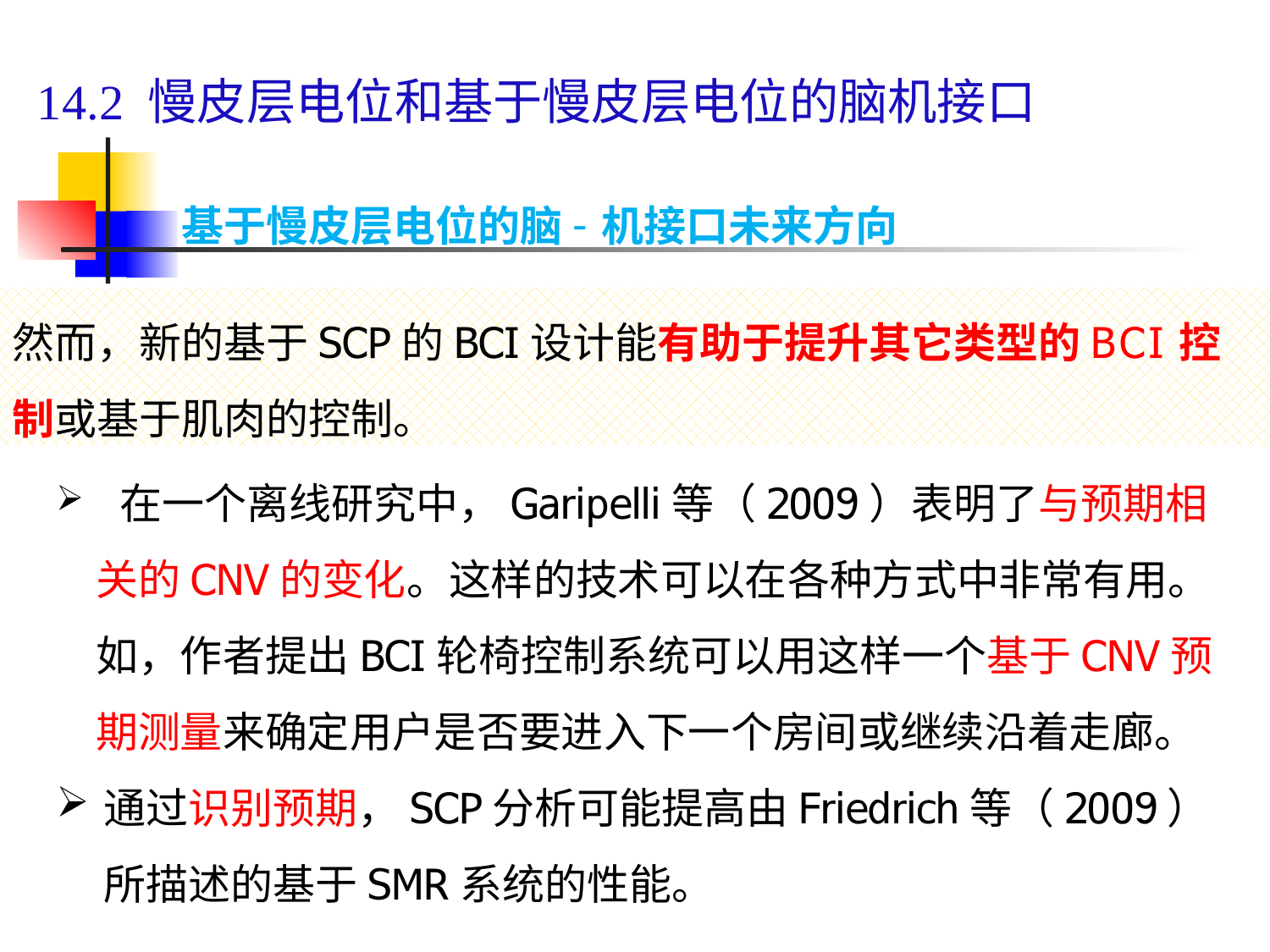

# 14.2 慢皮层电位和基于慢皮层电位的脑机接口
基于慢皮层电位的脑-机接口未来方向
然而，新的基于SCP的BCI设计能有助于提升其它类型的BCI控制或基于肌肉的控制。
  在一个离线研究中，Garipelli等（2009）表明了与预期相关的CNV的变化。这样的技术可以在各种方式中非常有用。如，作者提出BCI轮椅控制系统可以用这样一个基于CNV预期测量来确定用户是否要进入下一个房间或继续沿着走廊。
通过识别预期，SCP分析可能提高由Friedrich等（2009）所描述的基于SMR系统的性能。